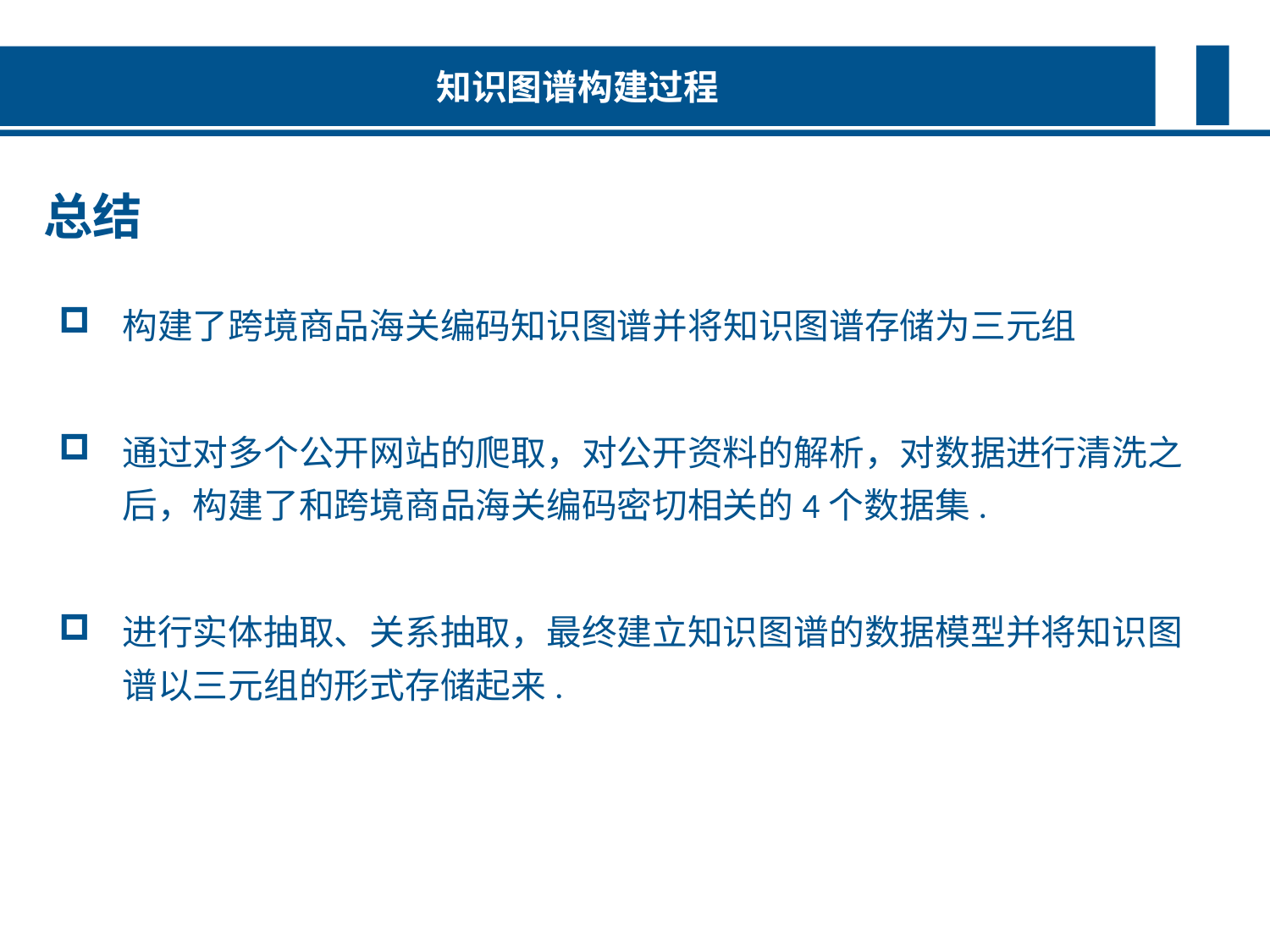

目录

知识图谱构建过程
总结
构建了跨境商品海关编码知识图谱并将知识图谱存储为三元组

通过对多个公开网站的爬取，对公开资料的解析，对数据进行清洗之后，构建了和跨境商品海关编码密切相关的4个数据集.

进行实体抽取、关系抽取，最终建立知识图谱的数据模型并将知识图谱以三元组的形式存储起来.